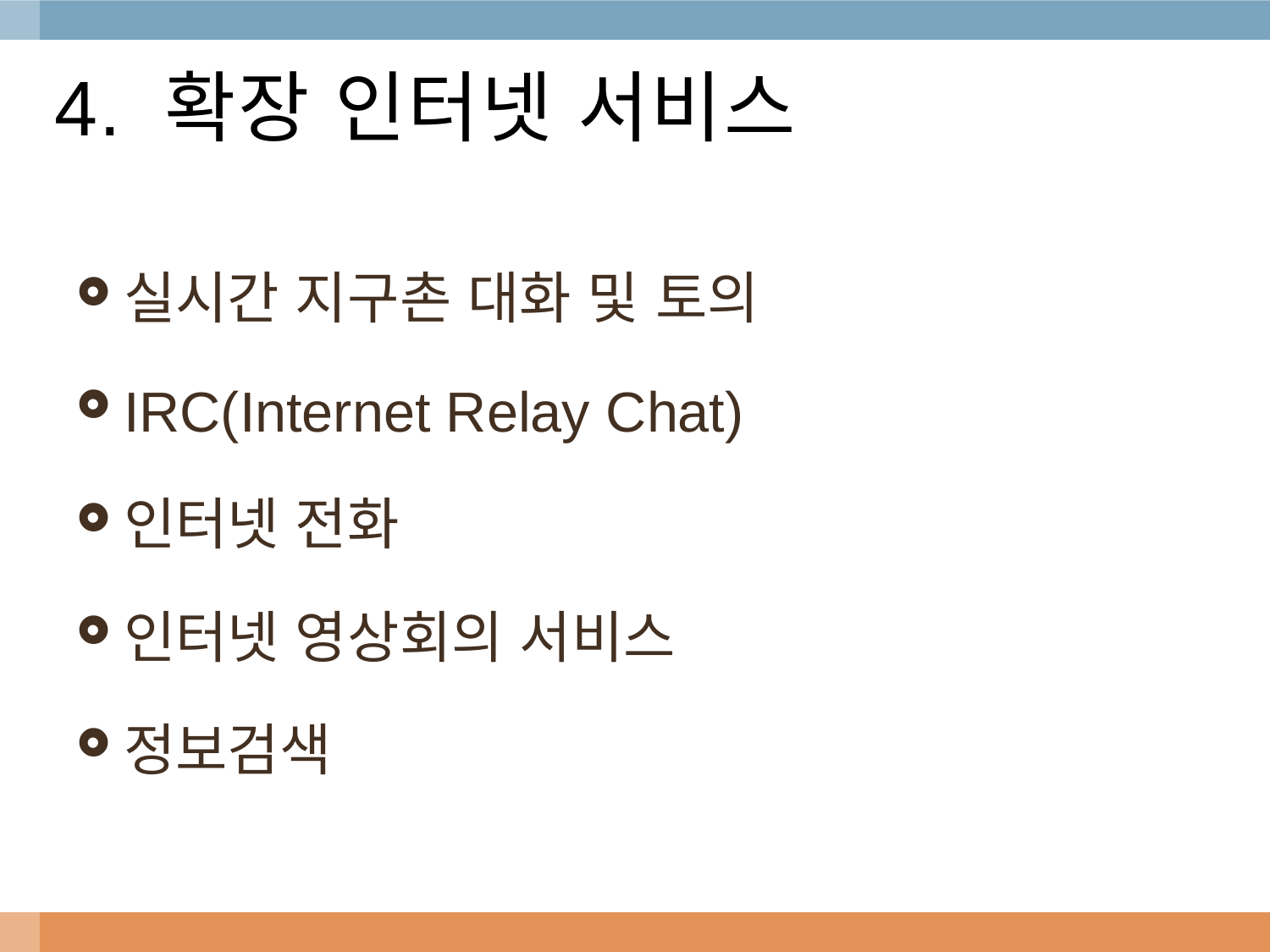

# 4. 확장 인터넷 서비스
실시간 지구촌 대화 및 토의
IRC(Internet Relay Chat)
인터넷 전화
인터넷 영상회의 서비스
정보검색